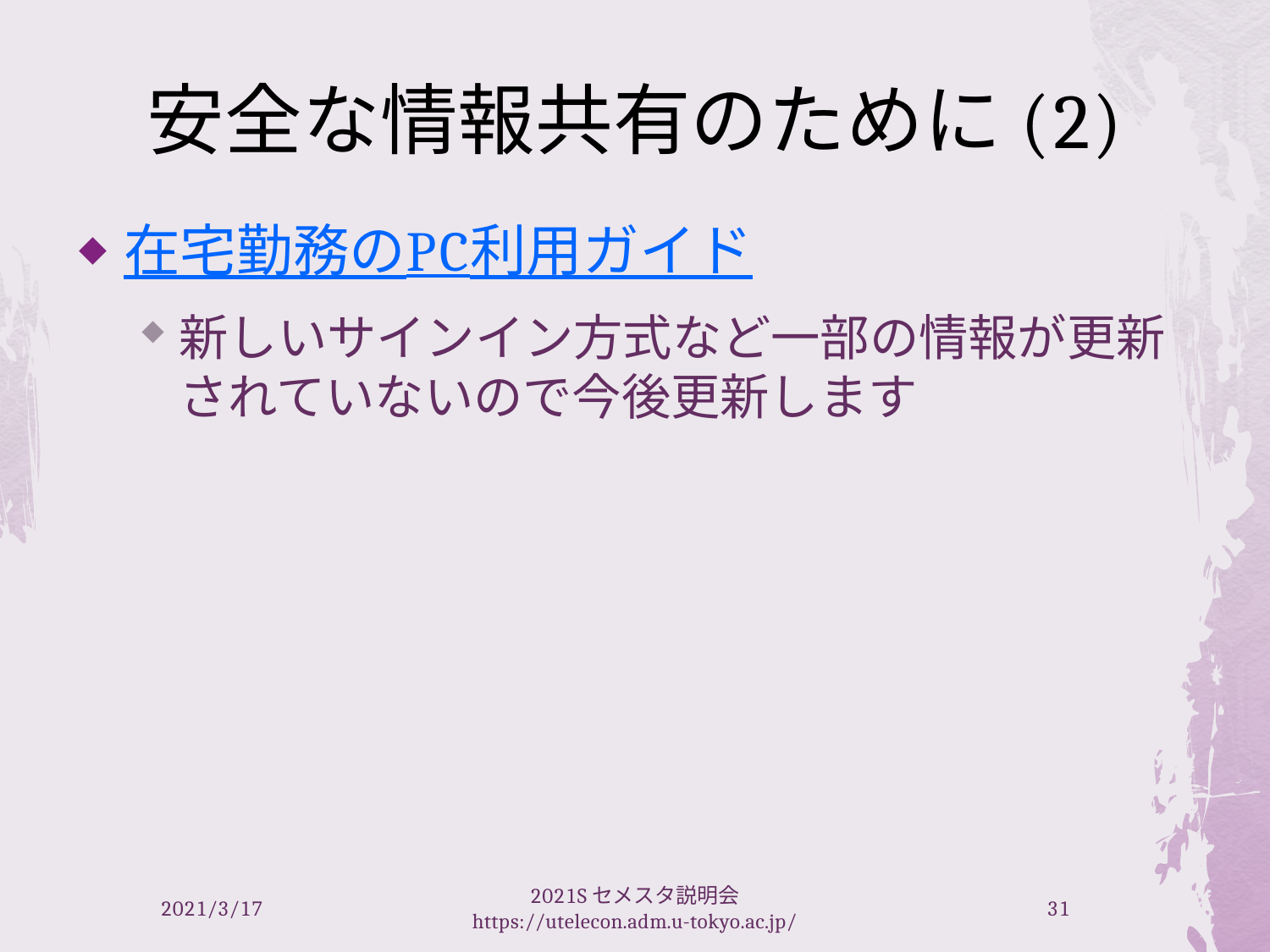

# 安全な情報共有のために(2)
在宅勤務のPC利用ガイド
新しいサインイン方式など一部の情報が更新されていないので今後更新します
2021/3/17
2021Sセメスタ説明会 https://utelecon.adm.u-tokyo.ac.jp/
31